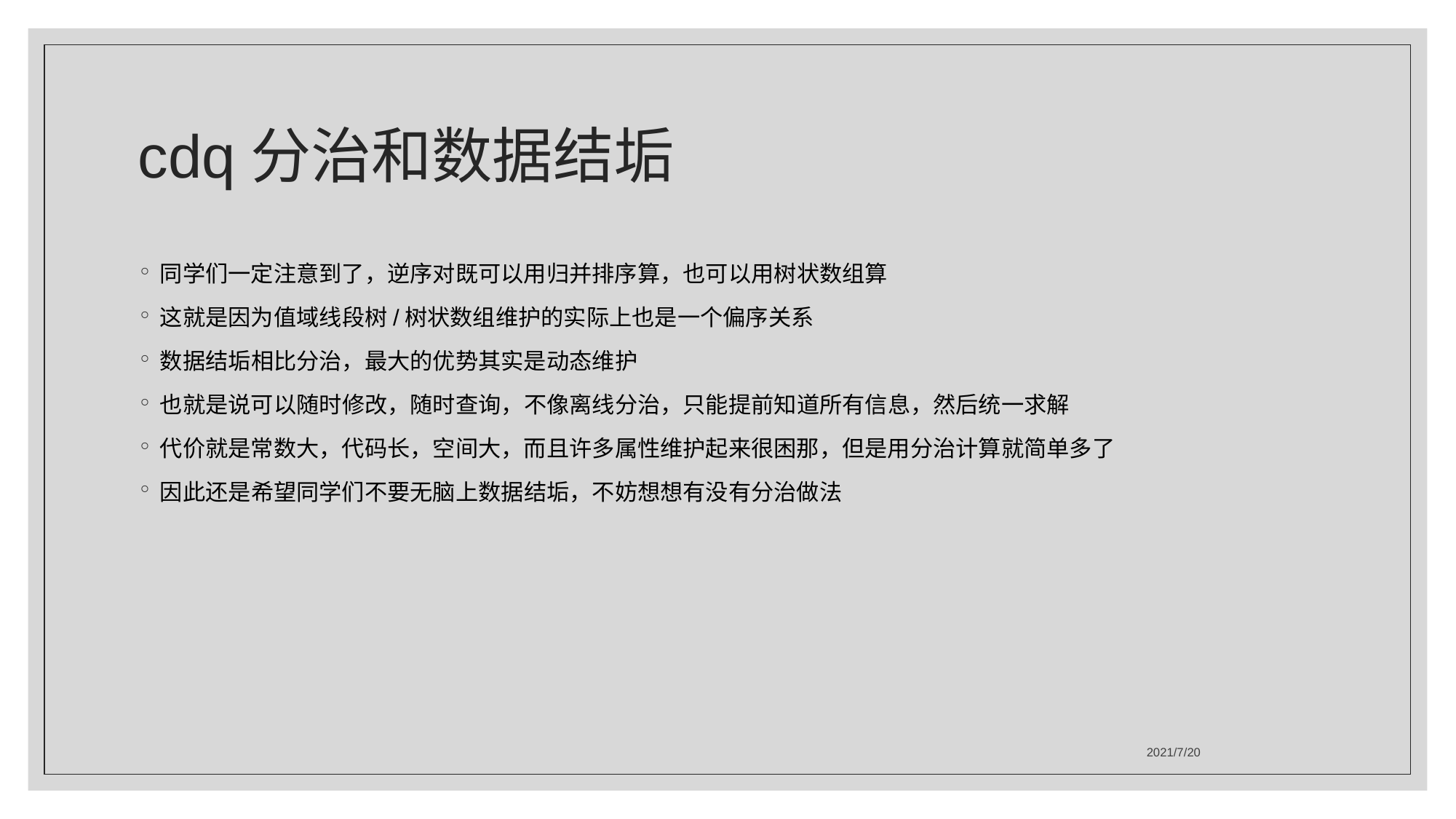

# cdq分治和数据结垢
同学们一定注意到了，逆序对既可以用归并排序算，也可以用树状数组算
这就是因为值域线段树/树状数组维护的实际上也是一个偏序关系
数据结垢相比分治，最大的优势其实是动态维护
也就是说可以随时修改，随时查询，不像离线分治，只能提前知道所有信息，然后统一求解
代价就是常数大，代码长，空间大，而且许多属性维护起来很困那，但是用分治计算就简单多了
因此还是希望同学们不要无脑上数据结垢，不妨想想有没有分治做法
2021/7/20